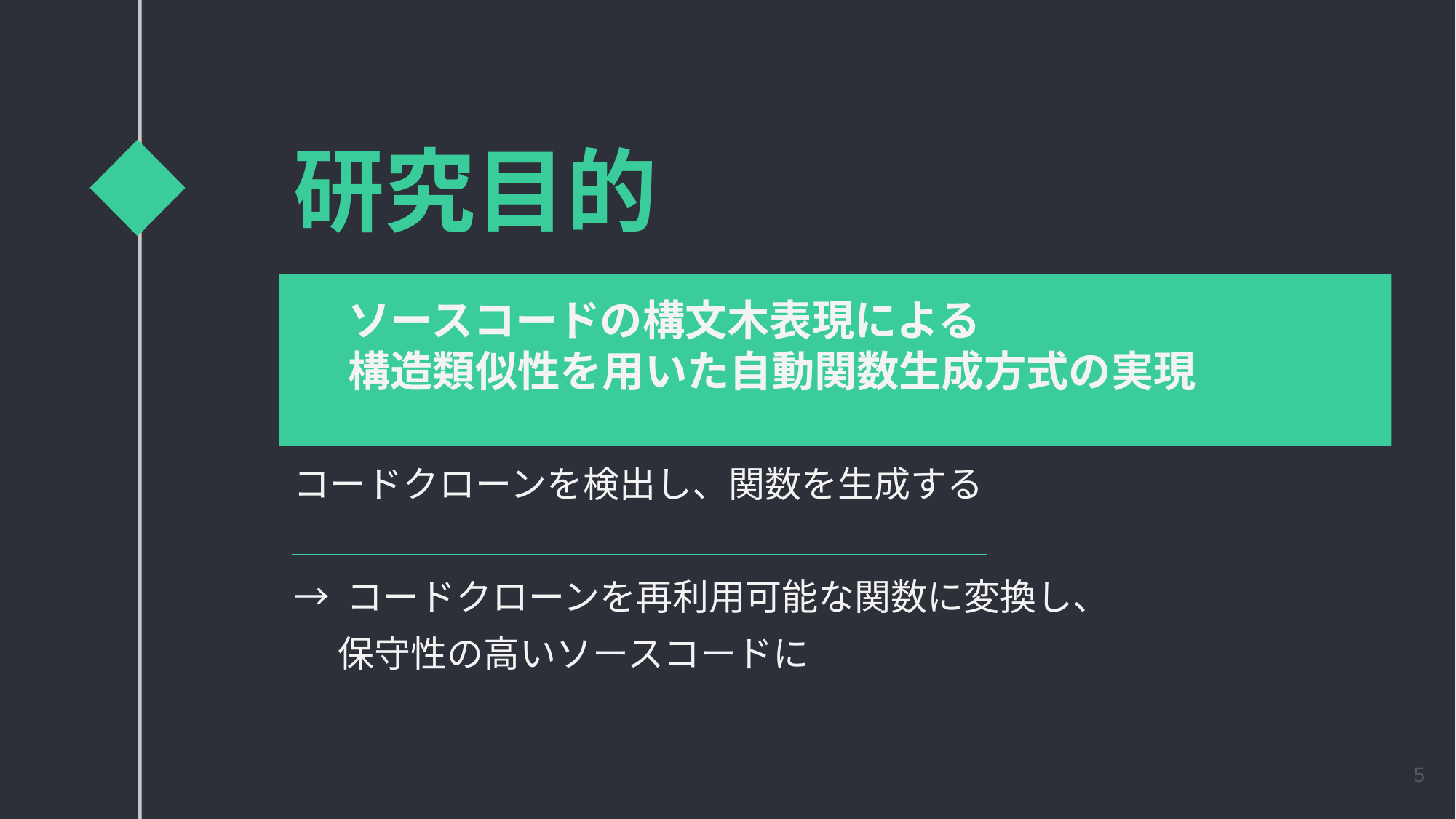

研究目的

ソースコードの構文木表現による
構造類似性を用いた自動関数生成方式の実現

コードクローンを検出し、関数を生成する

→ コードクローンを再利用可能な関数に変換し、
　 保守性の高いソースコードに
5